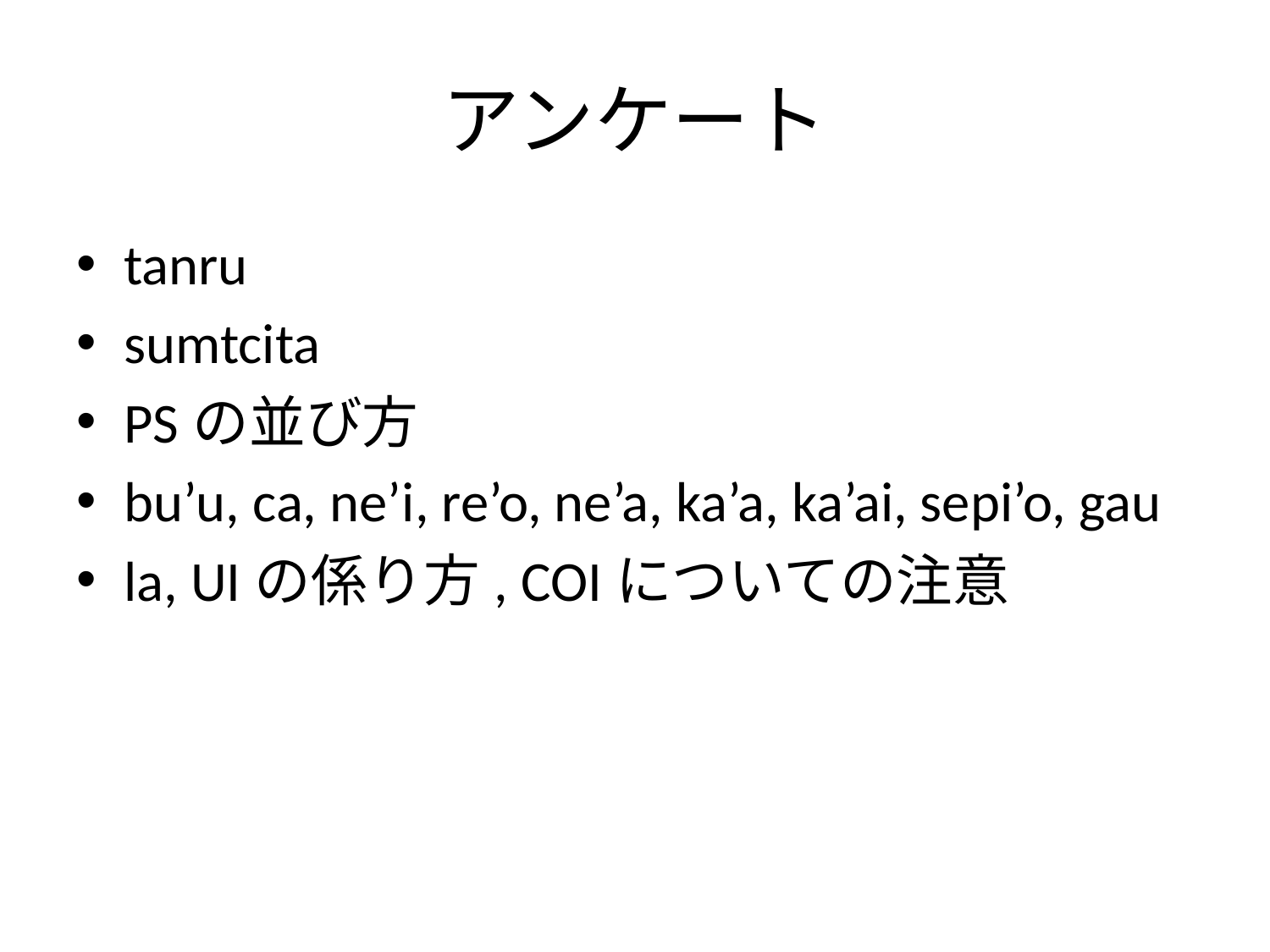

# アンケート
tanru
sumtcita
PSの並び方
bu’u, ca, ne’i, re’o, ne’a, ka’a, ka’ai, sepi’o, gau
la, UIの係り方, COIについての注意